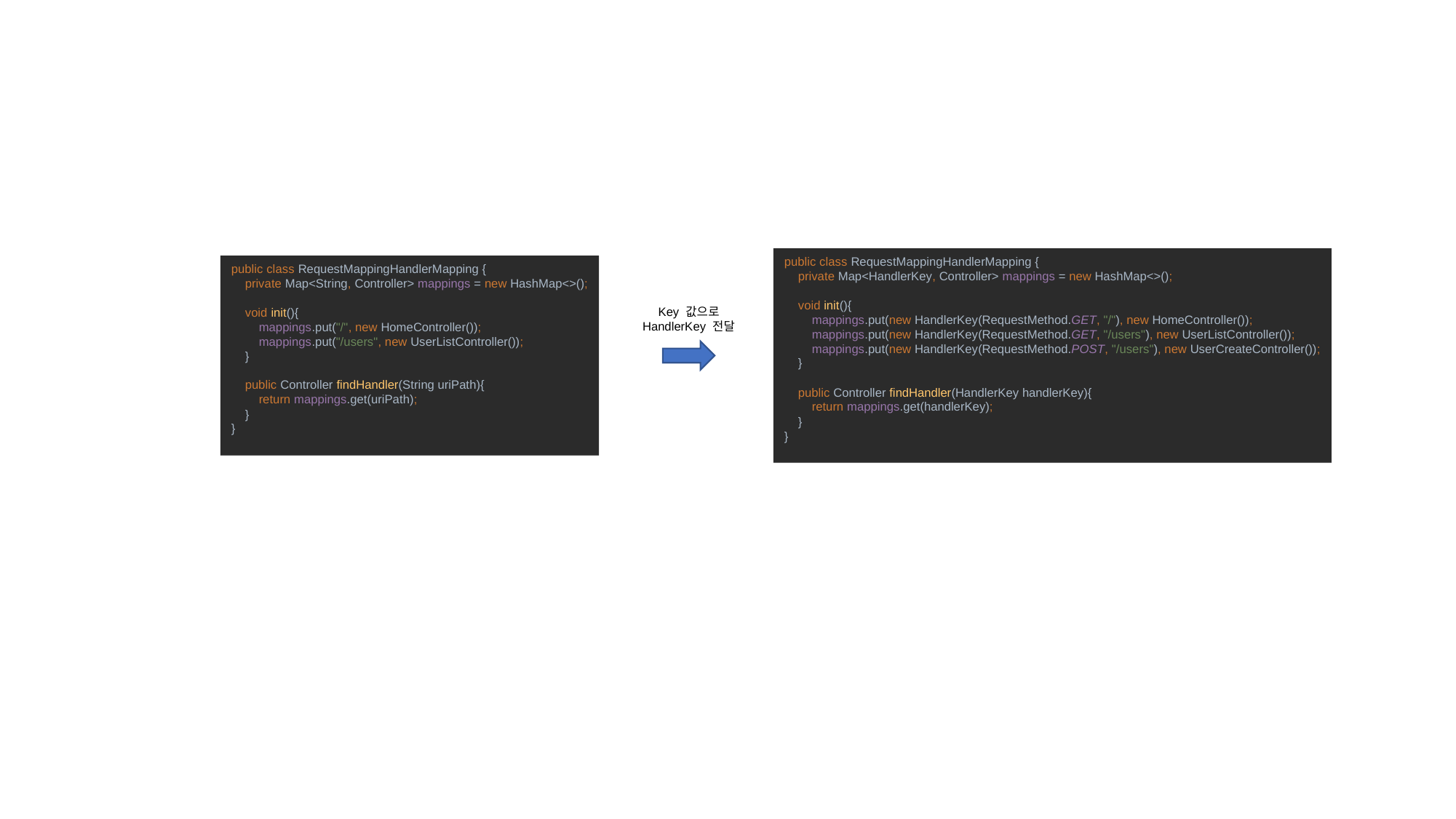

public class RequestMappingHandlerMapping {
    private Map<HandlerKey, Controller> mappings = new HashMap<>();
    void init(){
        mappings.put(new HandlerKey(RequestMethod.GET, "/"), new HomeController());
        mappings.put(new HandlerKey(RequestMethod.GET, "/users"), new UserListController());
        mappings.put(new HandlerKey(RequestMethod.POST, "/users"), new UserCreateController());
    }
    public Controller findHandler(HandlerKey handlerKey){
        return mappings.get(handlerKey);
    }
}

public class RequestMappingHandlerMapping {
    private Map<String, Controller> mappings = new HashMap<>();
    void init(){
        mappings.put("/", new HomeController());
        mappings.put("/users", new UserListController());
    }
    public Controller findHandler(String uriPath){
        return mappings.get(uriPath);
    }
}

Key 값으로
HandlerKey 전달